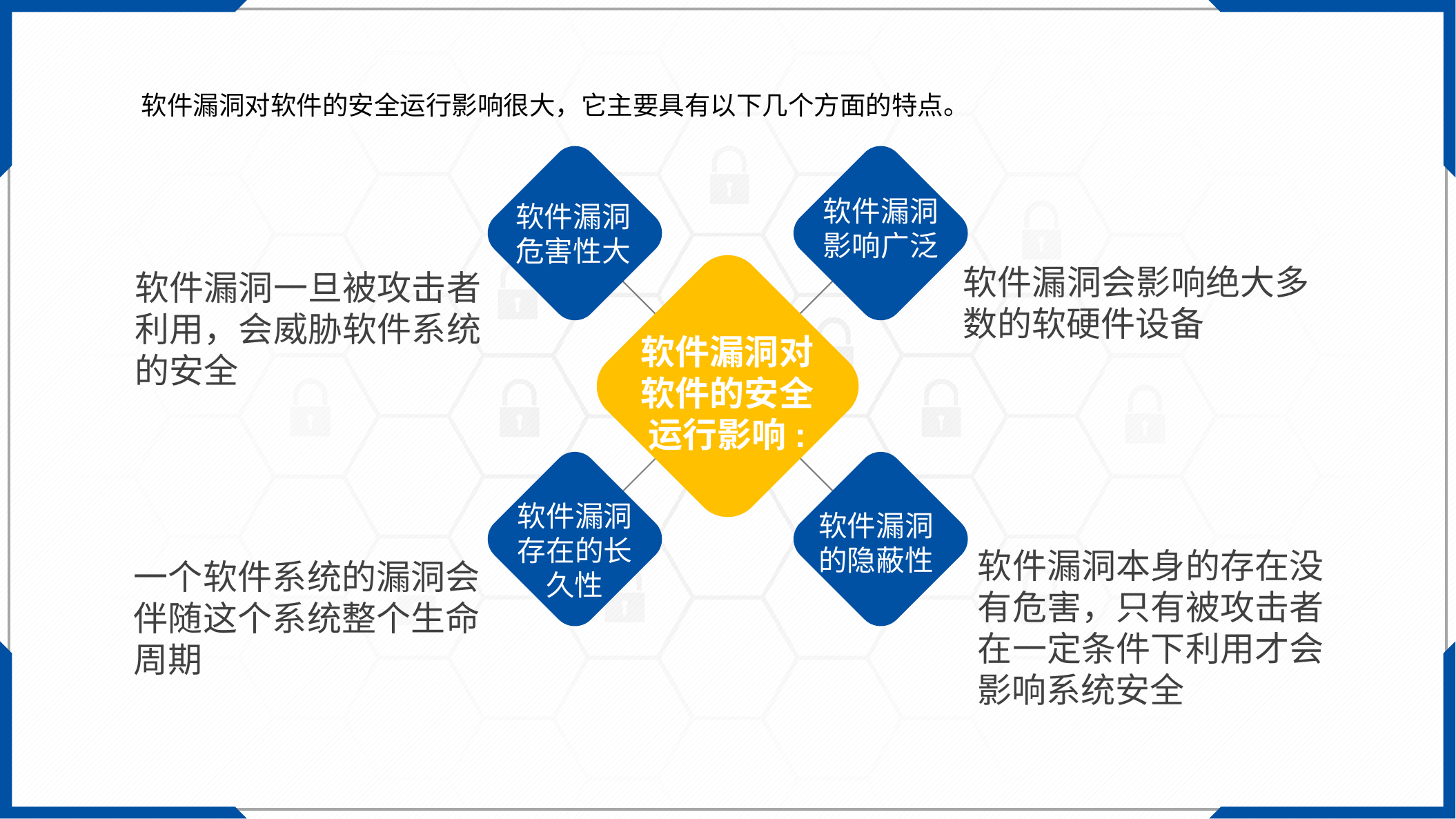

软件漏洞对软件的安全运行影响很大，它主要具有以下几个方面的特点。

软件漏洞影响广泛
软件漏洞危害性大

软件漏洞对软件的安全运行影响:

软件漏洞存在的长久性
软件漏洞的隐蔽性
软件漏洞会影响绝大多数的软硬件设备
软件漏洞一旦被攻击者利用，会威胁软件系统的安全
软件漏洞本身的存在没有危害，只有被攻击者在一定条件下利用才会影响系统安全
一个软件系统的漏洞会伴随这个系统整个生命周期